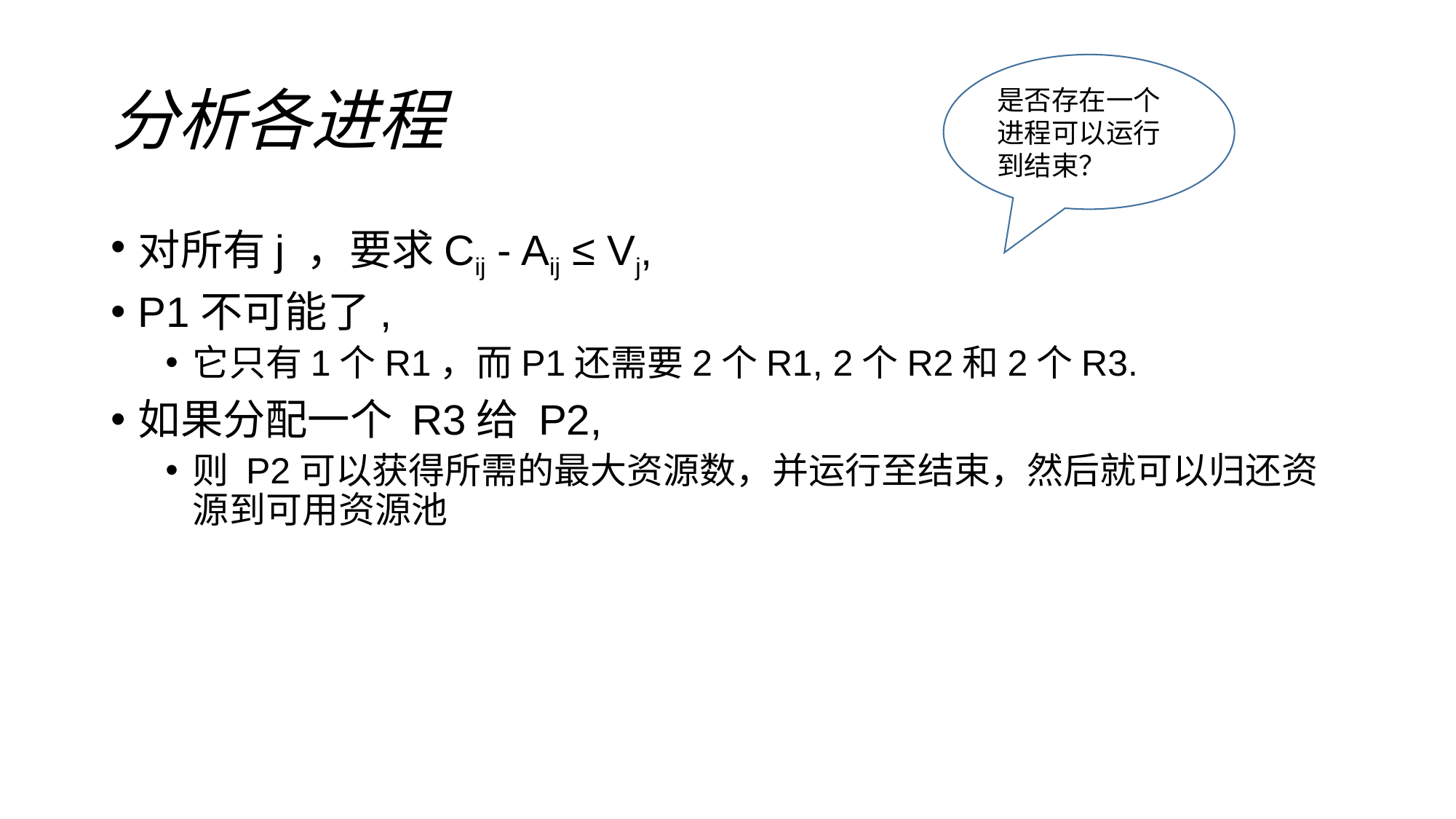

# 分析各进程
是否存在一个进程可以运行到结束？
对所有j ，要求Cij - Aij ≤ Vj,
P1不可能了,
它只有1个R1，而P1还需要2个R1, 2个R2和2个R3.
如果分配一个 R3给 P2,
则 P2可以获得所需的最大资源数，并运行至结束，然后就可以归还资源到可用资源池